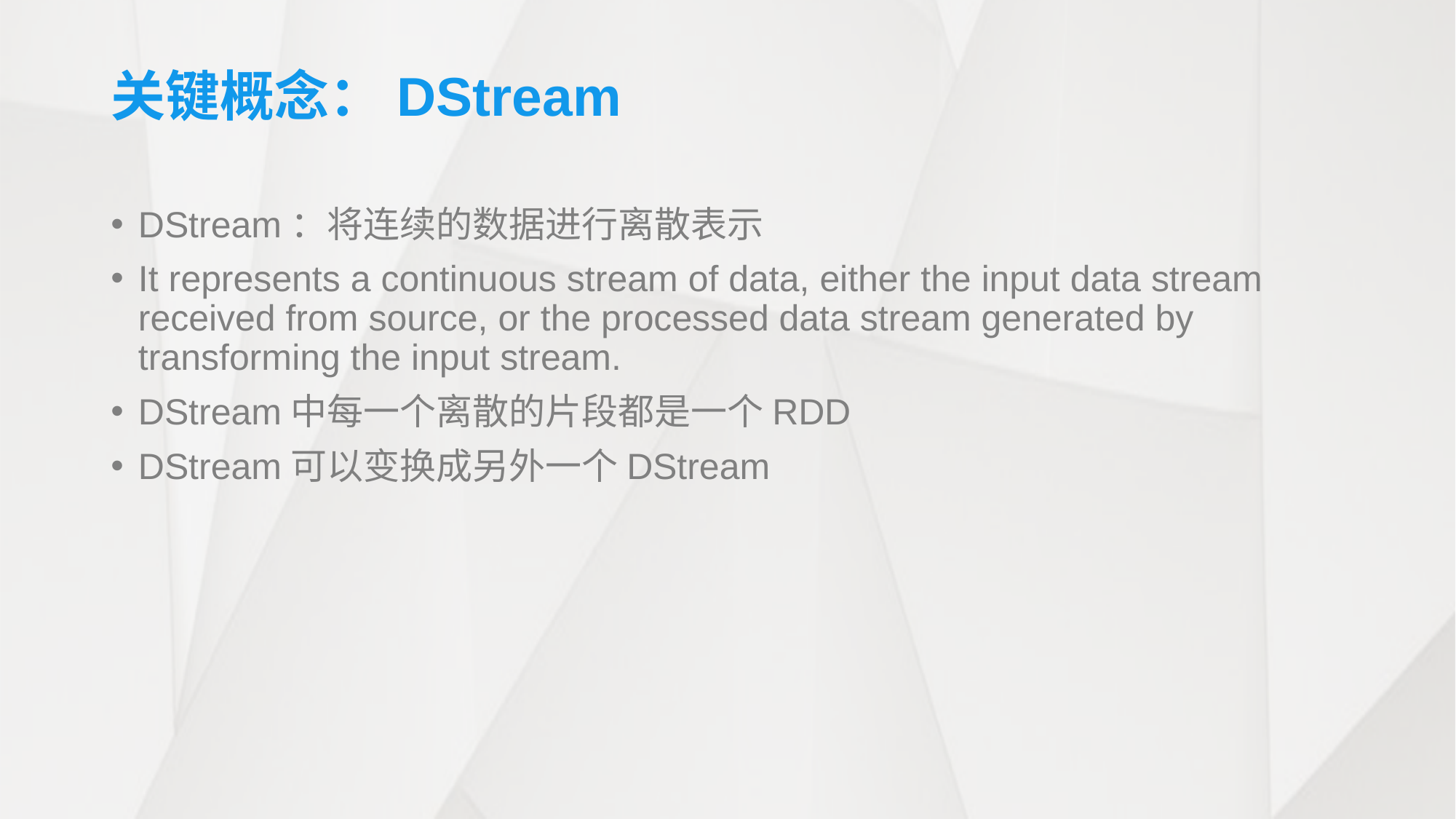

# 关键概念：DStream
DStream：将连续的数据进行离散表示
It represents a continuous stream of data, either the input data stream received from source, or the processed data stream generated by transforming the input stream.
DStream中每一个离散的片段都是一个RDD
DStream可以变换成另外一个DStream